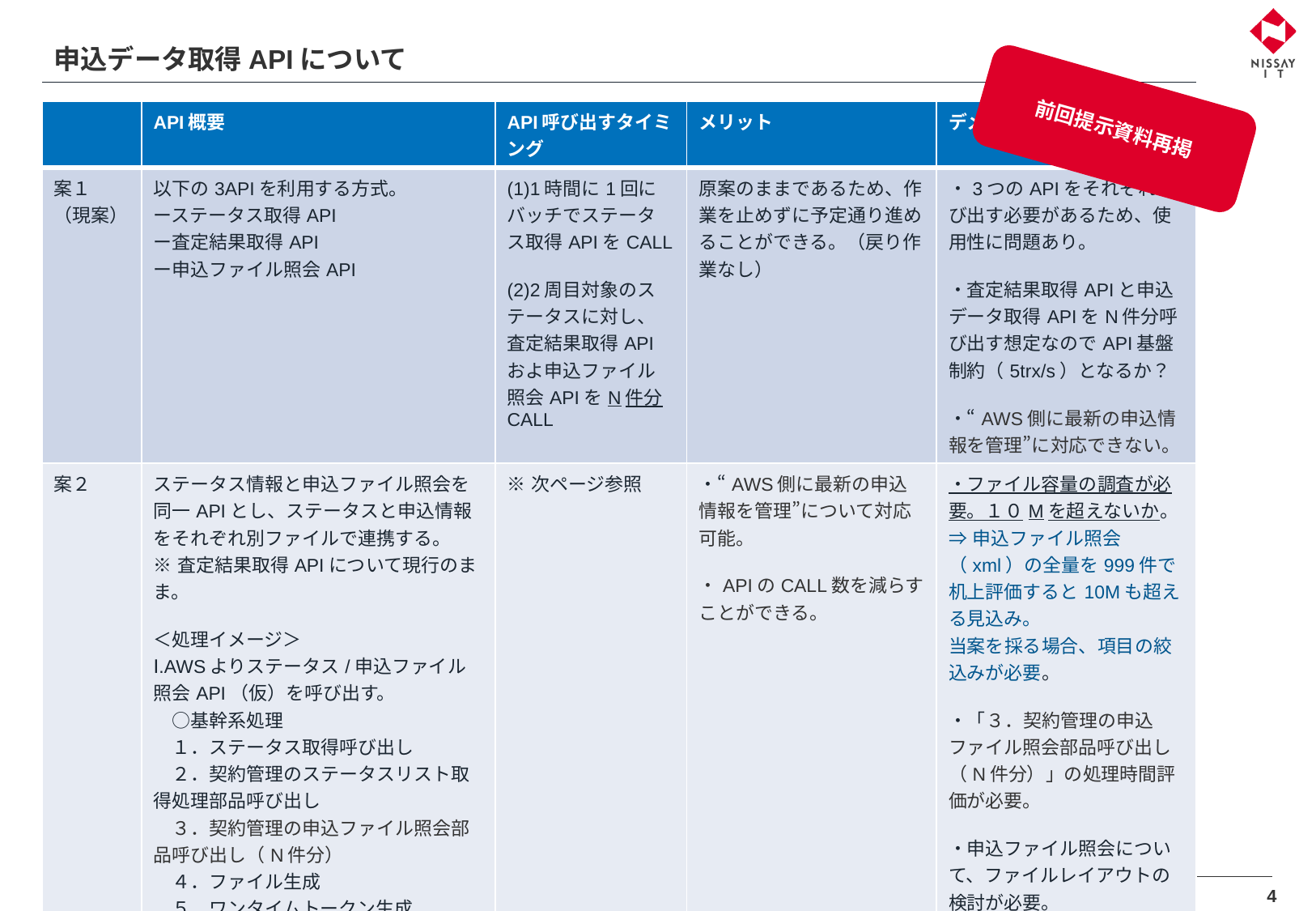

# 申込データ取得APIについて
前回提示資料再掲
|  | API概要 | API呼び出すタイミング | メリット | デメリット |
| --- | --- | --- | --- | --- |
| 案１ （現案） | 以下の3APIを利用する方式。 ーステータス取得API ー査定結果取得API ー申込ファイル照会API | (1)1時間に1回にバッチでステータス取得APIをCALL (2)2周目対象のステータスに対し、査定結果取得APIおよ申込ファイル照会APIをN件分CALL | 原案のままであるため、作業を止めずに予定通り進めることができる。（戻り作業なし） | ・3つのAPIをそれぞれ呼び出す必要があるため、使用性に問題あり。 ・査定結果取得APIと申込データ取得APIをN件分呼び出す想定なのでAPI基盤制約（5trx/s）となるか？ ・“AWS側に最新の申込情報を管理”に対応できない。 |
| 案２ | ステータス情報と申込ファイル照会を同一APIとし、ステータスと申込情報をそれぞれ別ファイルで連携する。 ※査定結果取得APIについて現行のまま。 ＜処理イメージ＞ Ⅰ.AWSよりステータス/申込ファイル照会API（仮）を呼び出す。 　○基幹系処理 　１．ステータス取得呼び出し 　２．契約管理のステータスリスト取得処理部品呼び出し 　３．契約管理の申込ファイル照会部品呼び出し（N件分） 　４．ファイル生成 　５．ワンタイムトークン生成 Ⅱ. AWSよりデータダウンロードAPIを呼び出す。 | ※次ページ参照 | ・“AWS側に最新の申込情報を管理”について対応可能。 ・APIのCALL数を減らすことができる。 | ・ファイル容量の調査が必要。１０Mを超えないか。 ⇒申込ファイル照会（xml）の全量を999件で机上評価すると10Mも超える見込み。 当案を採る場合、項目の絞込みが必要。 ・「３．契約管理の申込ファイル照会部品呼び出し（N件分）」の処理時間評価が必要。 ・申込ファイル照会について、ファイルレイアウトの検討が必要。 |
4